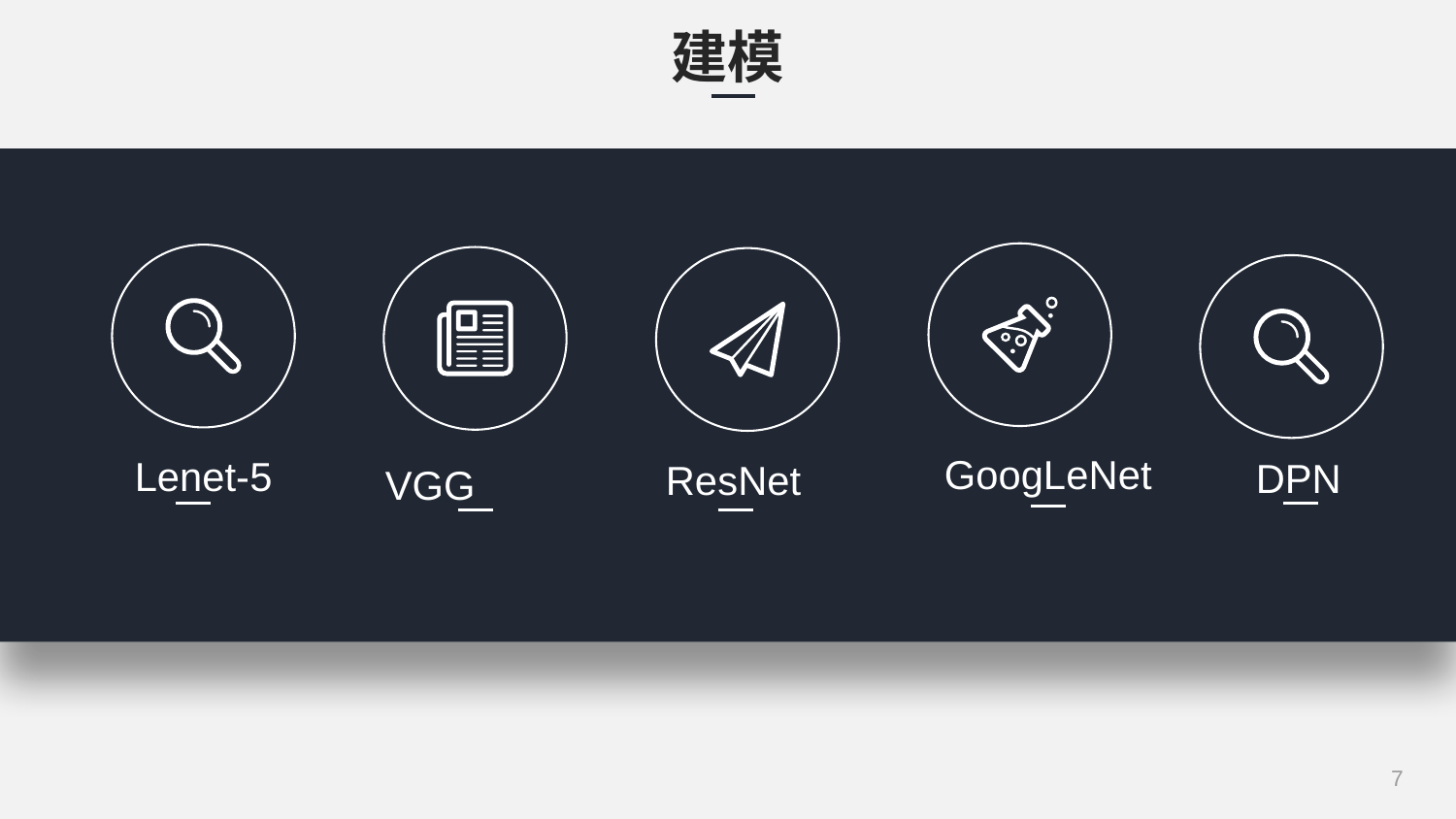

建模

GoogLeNet
Lenet-5
DPN
ResNet
VGG
7